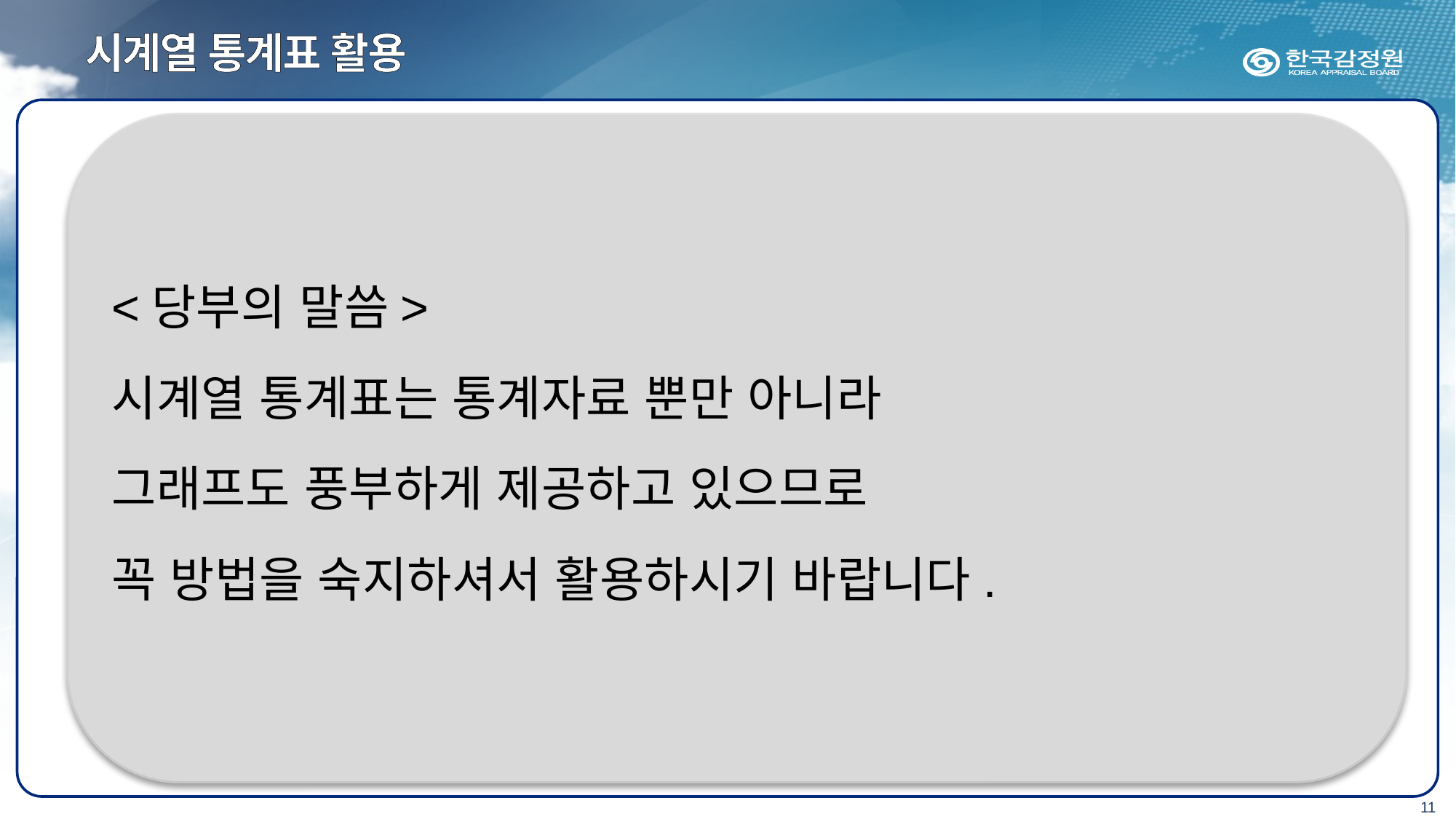

시계열 통계표 활용
<당부의 말씀>

시계열 통계표는 통계자료 뿐만 아니라

그래프도 풍부하게 제공하고 있으므로

꼭 방법을 숙지하셔서 활용하시기 바랍니다.